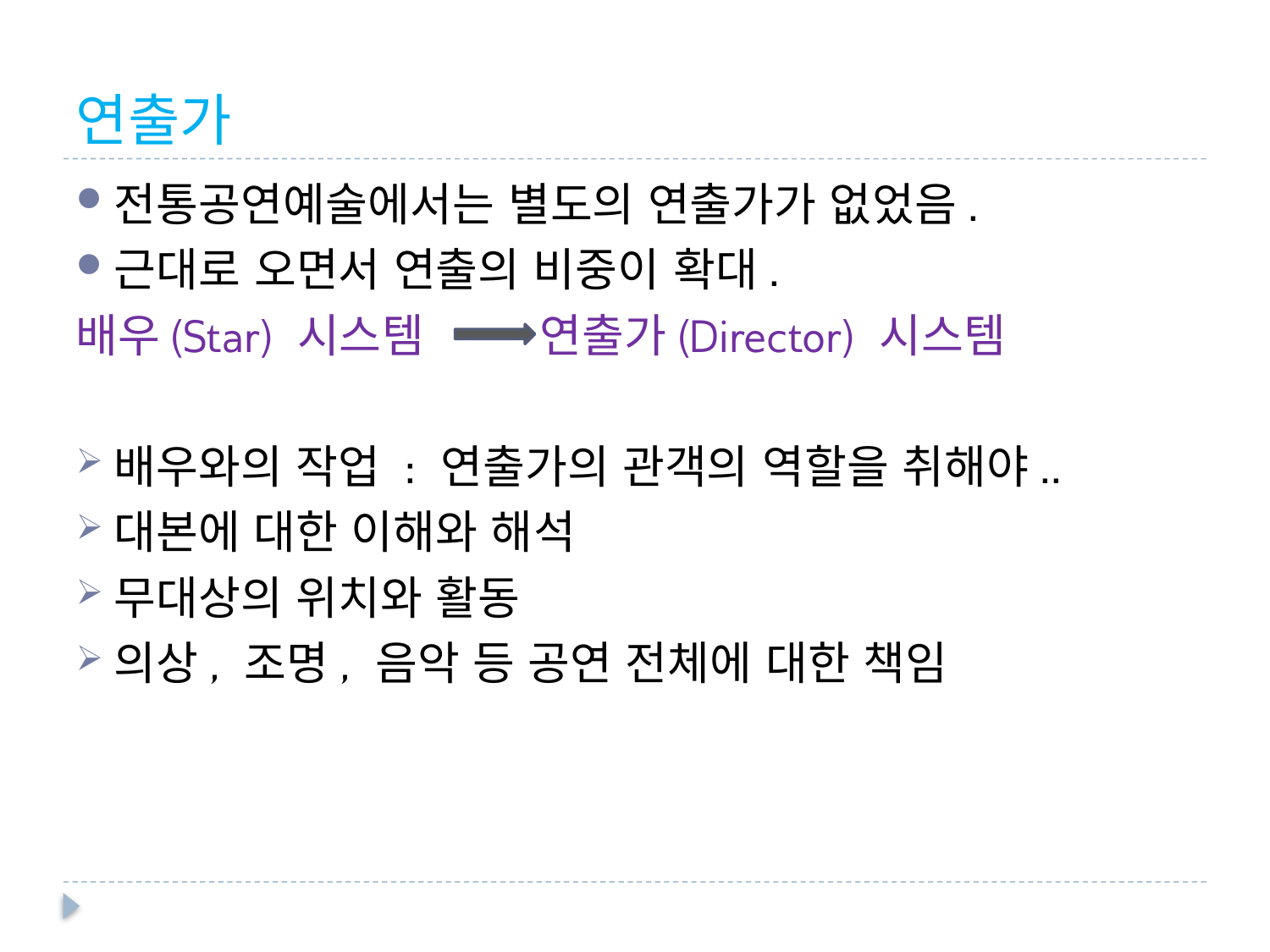

# 연출가
전통공연예술에서는 별도의 연출가가 없었음.
근대로 오면서 연출의 비중이 확대.
배우(Star) 시스템         연출가(Director) 시스템

배우와의 작업 : 연출가의 관객의 역할을 취해야..
대본에 대한 이해와 해석
무대상의 위치와 활동
의상, 조명, 음악 등 공연 전체에 대한 책임